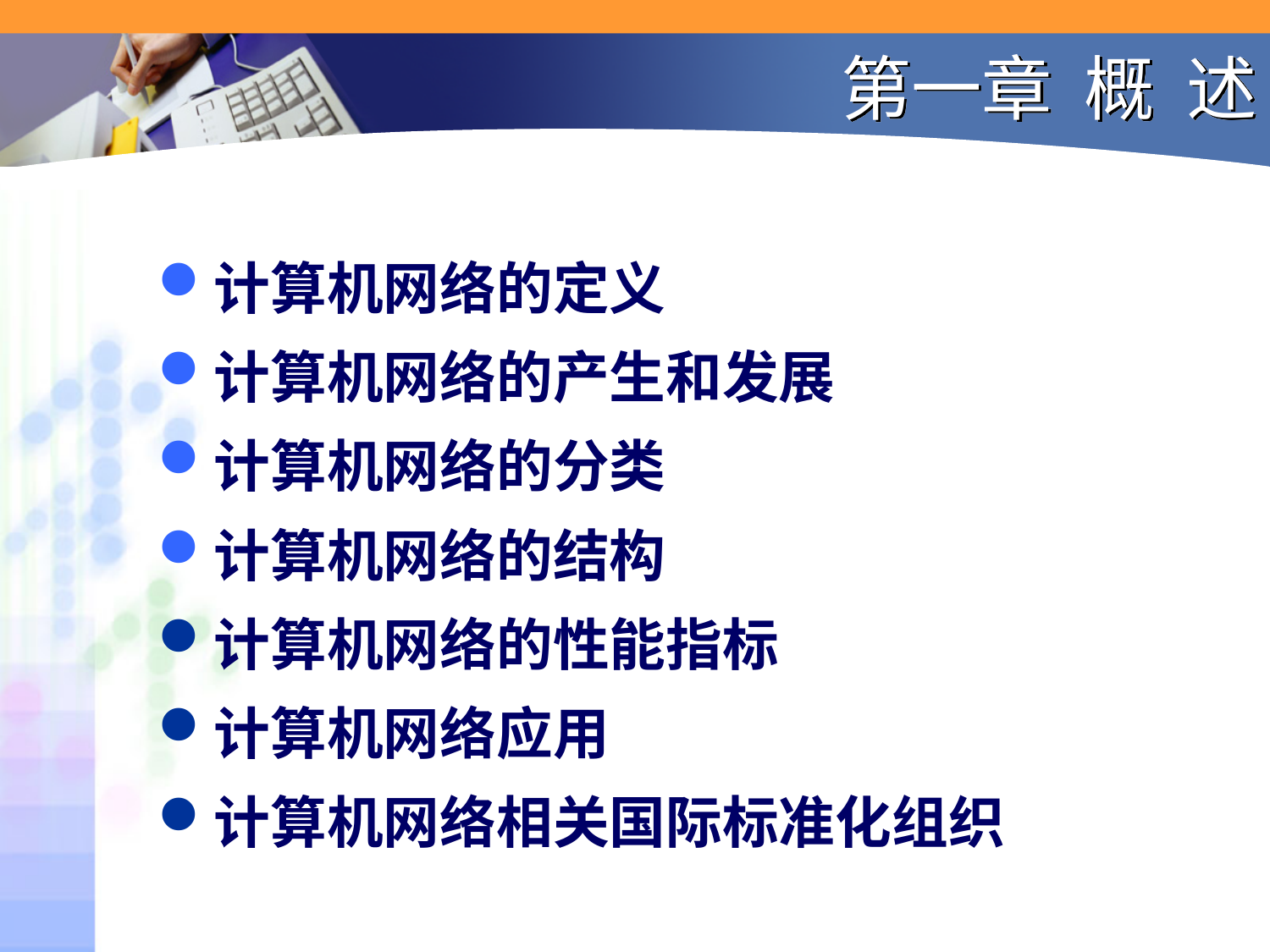

# 第一章  概  述
计算机网络的定义
计算机网络的产生和发展
计算机网络的分类
计算机网络的结构
计算机网络的性能指标
计算机网络应用
计算机网络相关国际标准化组织